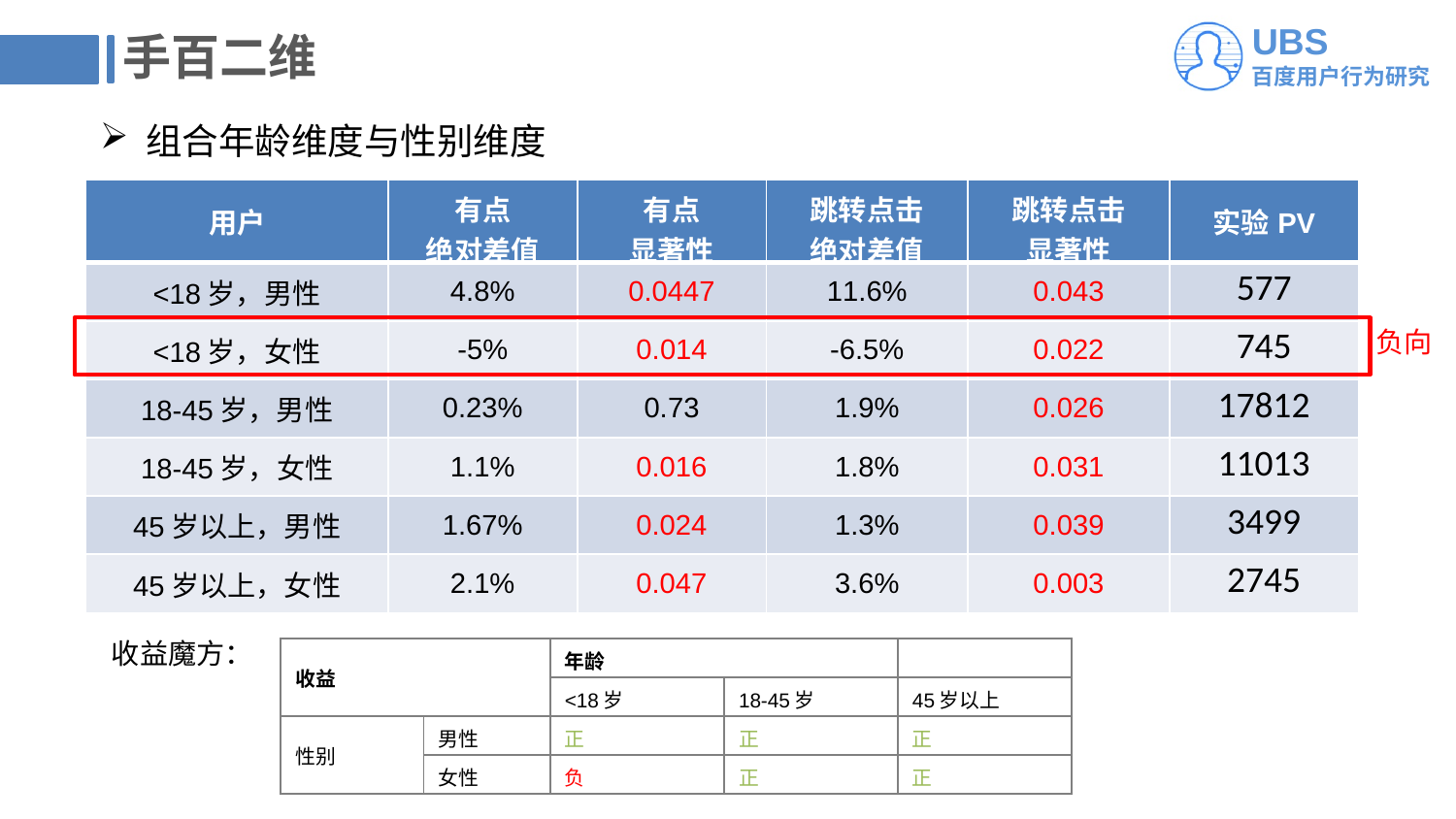

# 手百二维

组合年龄维度与性别维度
| 用户 | 有点 绝对差值 | 有点 显著性 | 跳转点击 绝对差值 | 跳转点击 显著性 | 实验PV |
| --- | --- | --- | --- | --- | --- |
| <18岁，男性 | 4.8% | 0.0447 | 11.6% | 0.043 | 577 |
| <18岁，女性 | -5% | 0.014 | -6.5% | 0.022 | 745 |
| 18-45岁，男性 | 0.23% | 0.73 | 1.9% | 0.026 | 17812 |
| 18-45岁，女性 | 1.1% | 0.016 | 1.8% | 0.031 | 11013 |
| 45岁以上，男性 | 1.67% | 0.024 | 1.3% | 0.039 | 3499 |
| 45岁以上，女性 | 2.1% | 0.047 | 3.6% | 0.003 | 2745 |

负向
收益魔方：
| 收益 |  | 年龄 |  |  |
| --- | --- | --- | --- | --- |
|  |  | <18岁 | 18-45岁 | 45岁以上 |
| 性别 | 男性 | 正 | 正 | 正 |
|  | 女性 | 负 | 正 | 正 |